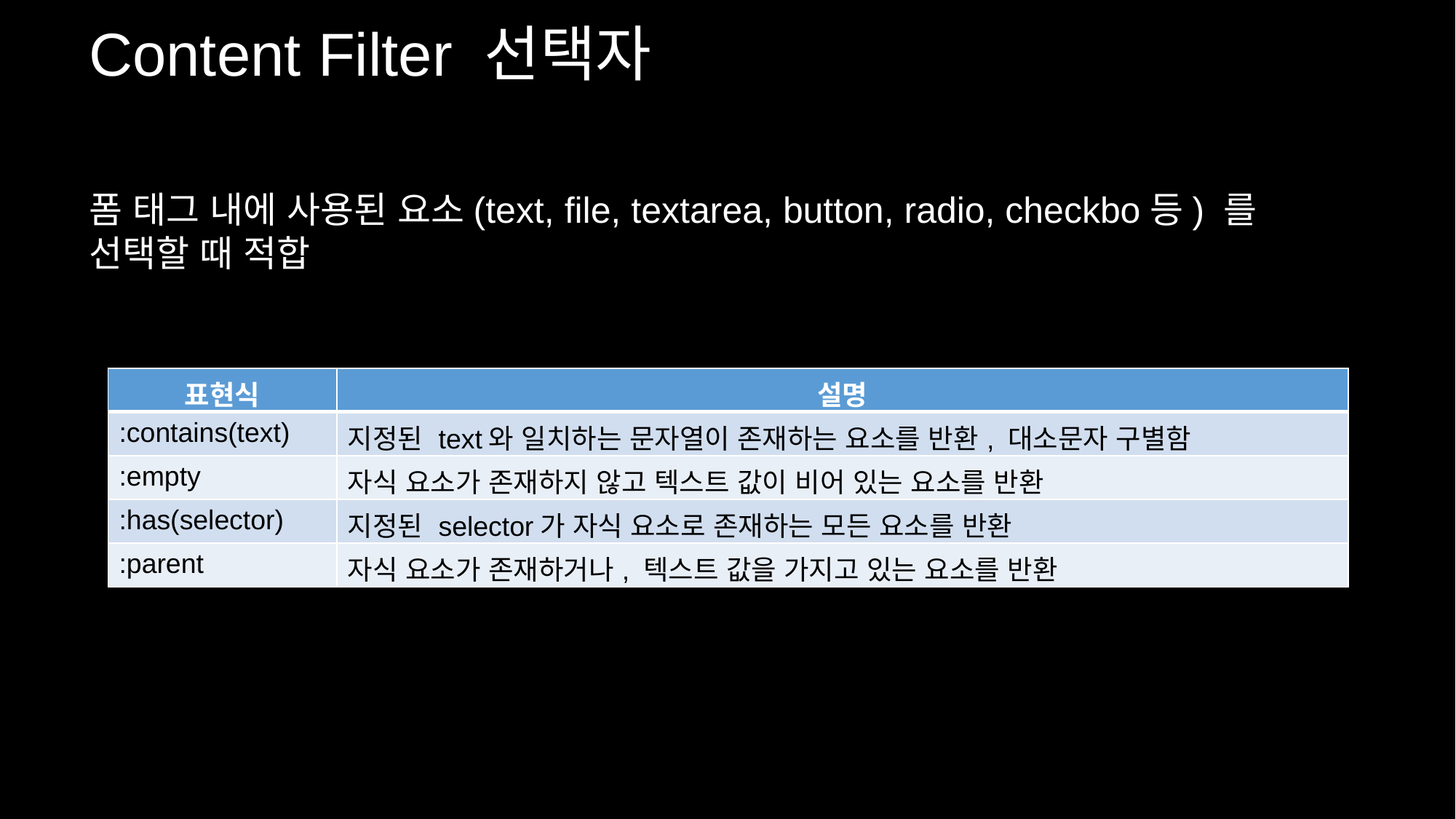

Content Filter 선택자
폼 태그 내에 사용된 요소(text, file, textarea, button, radio, checkbo등) 를 선택할 때 적합
| 표현식 | 설명 |
| --- | --- |
| :contains(text) | 지정된 text와 일치하는 문자열이 존재하는 요소를 반환, 대소문자 구별함 |
| :empty | 자식 요소가 존재하지 않고 텍스트 값이 비어 있는 요소를 반환 |
| :has(selector) | 지정된 selector가 자식 요소로 존재하는 모든 요소를 반환 |
| :parent | 자식 요소가 존재하거나, 텍스트 값을 가지고 있는 요소를 반환 |